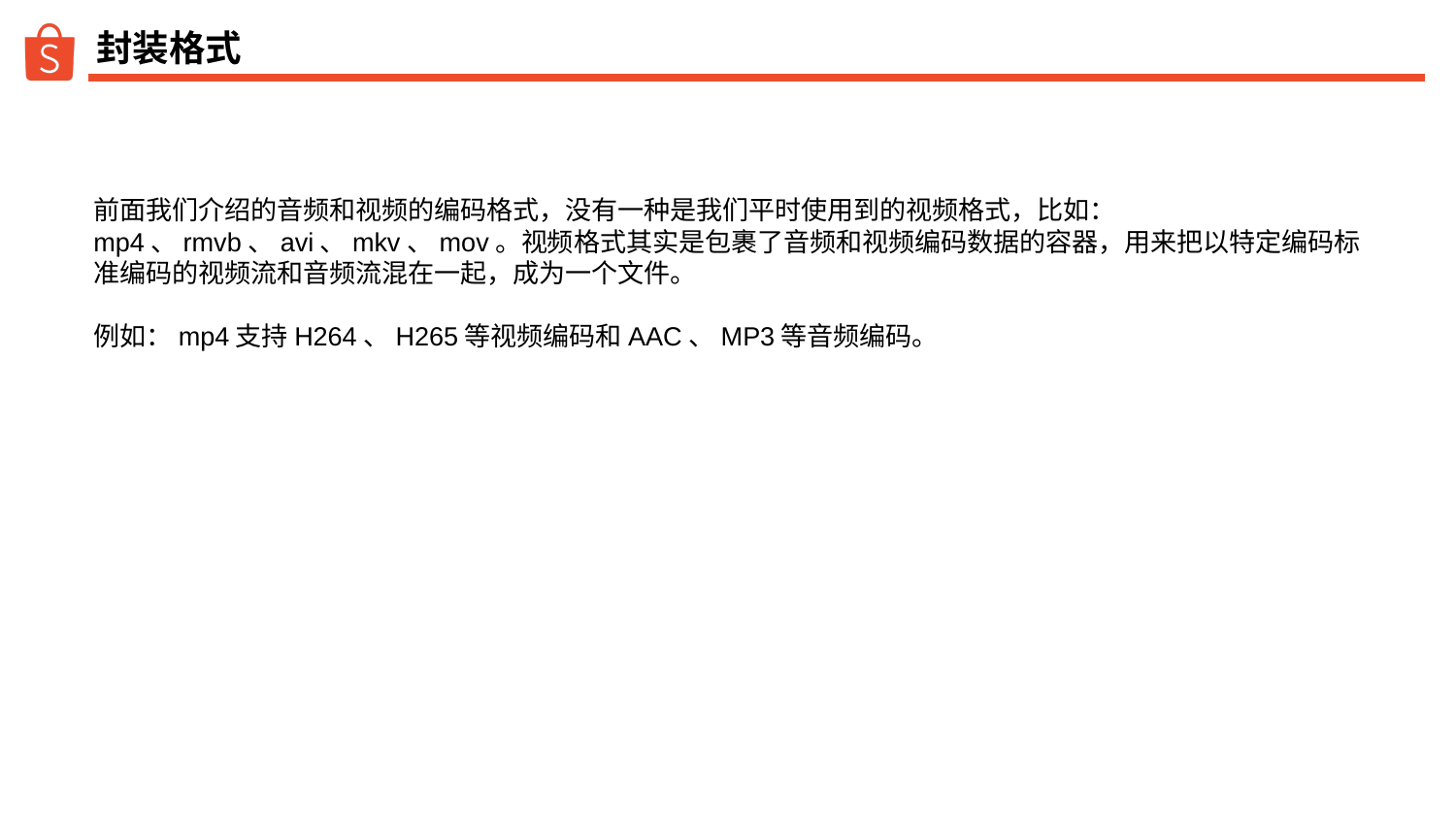

# 封装格式

前面我们介绍的音频和视频的编码格式，没有一种是我们平时使用到的视频格式，比如：mp4、rmvb、avi、mkv、mov。视频格式其实是包裹了音频和视频编码数据的容器，用来把以特定编码标准编码的视频流和音频流混在一起，成为一个文件。

例如：mp4支持H264、H265等视频编码和AAC、MP3等音频编码。